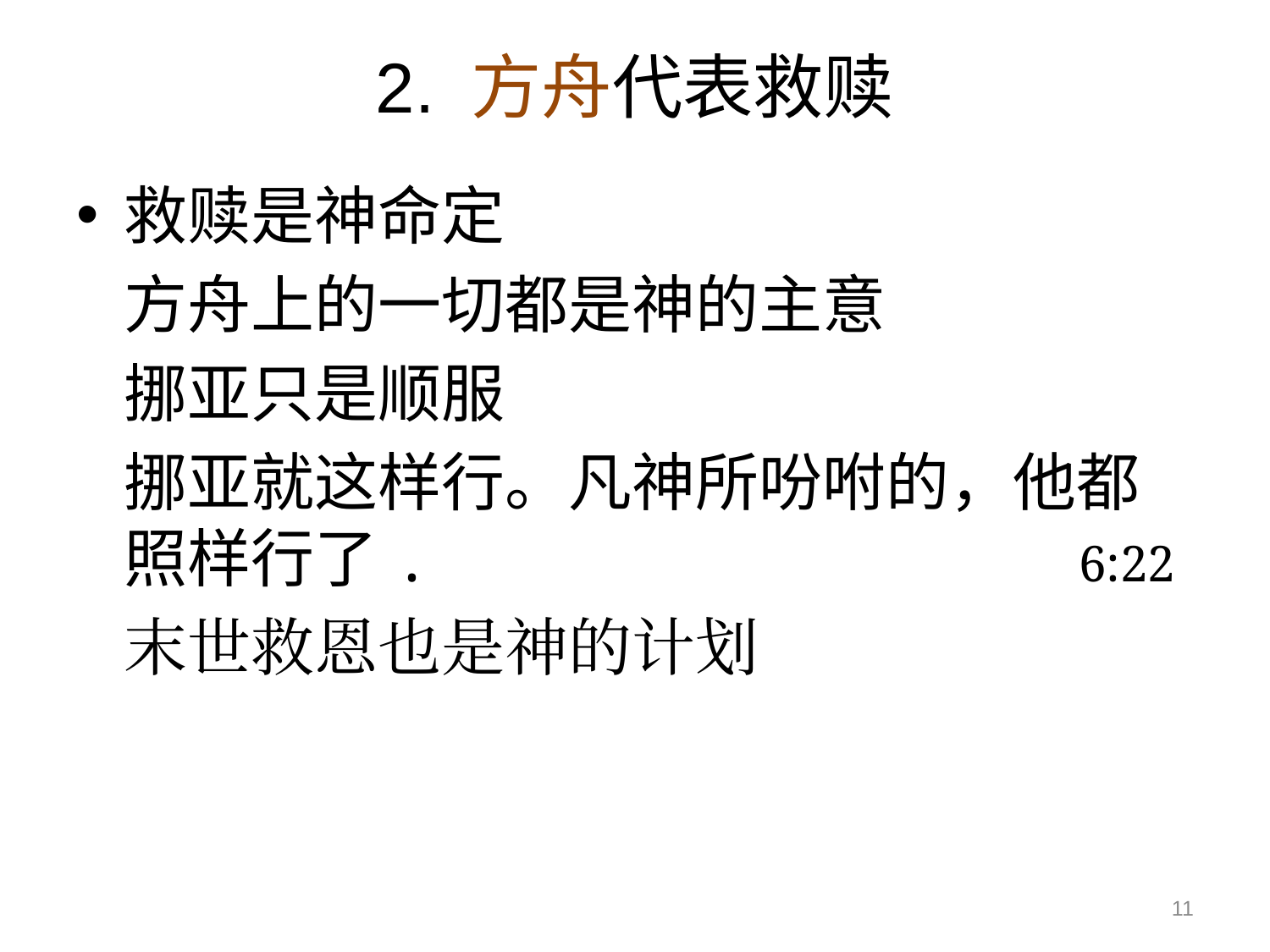

# 2. 方舟代表救赎
救赎是神命定
	方舟上的一切都是神的主意
	挪亚只是顺服
	挪亚就这样行。凡神所吩咐的，他都照样行了.                 6:22
	末世救恩也是神的计划
11